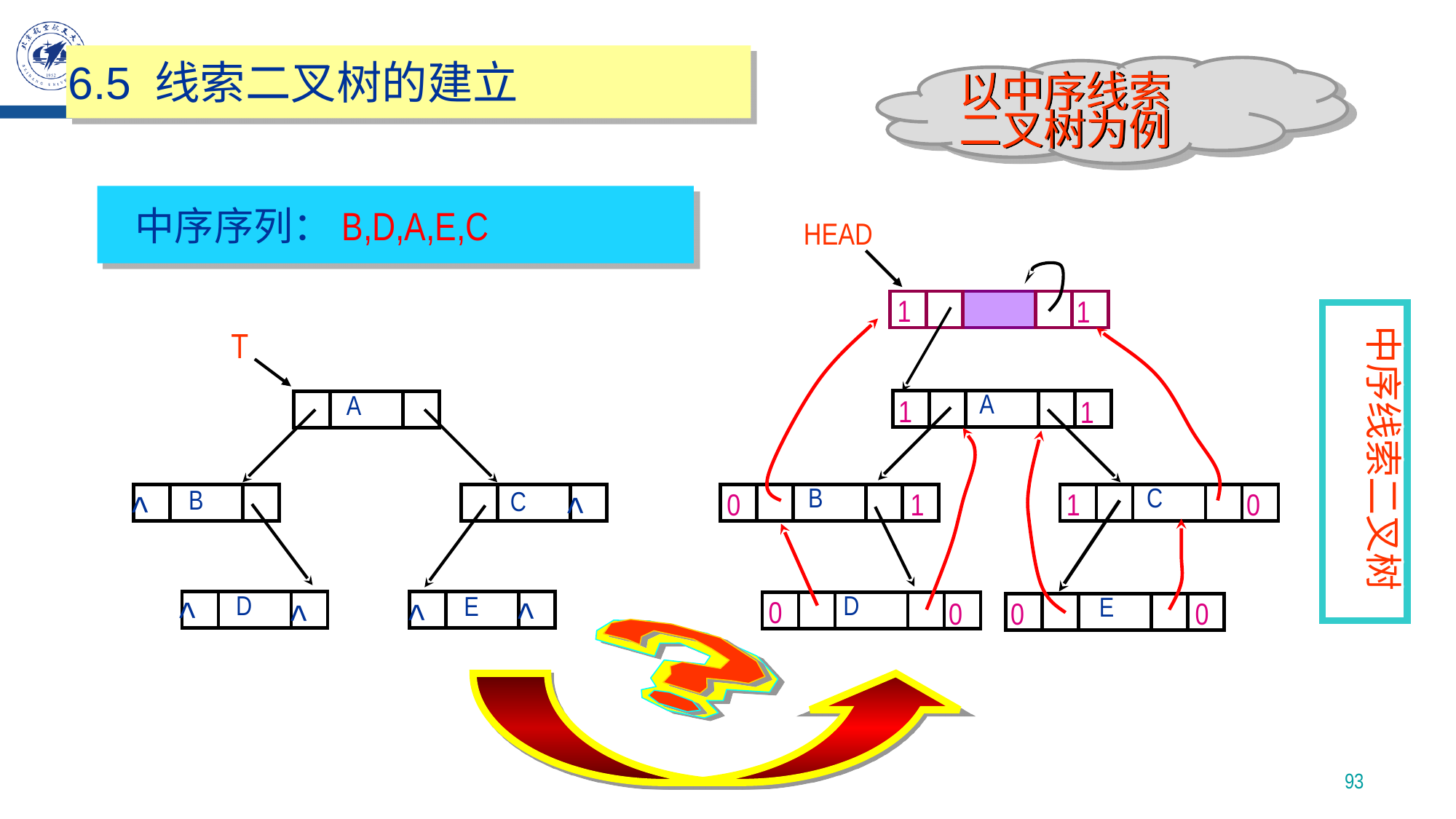

6.5 线索二叉树的建立

以中序线索
二叉树为例

中序序列：B,D,A,E,C
T

A

B
^
C
^

D
E
^
^
^
^

HEAD

1
1

中序线索二叉树

A
1
1

B
C
0
1
0
1

D
E
0
0
0
0

93